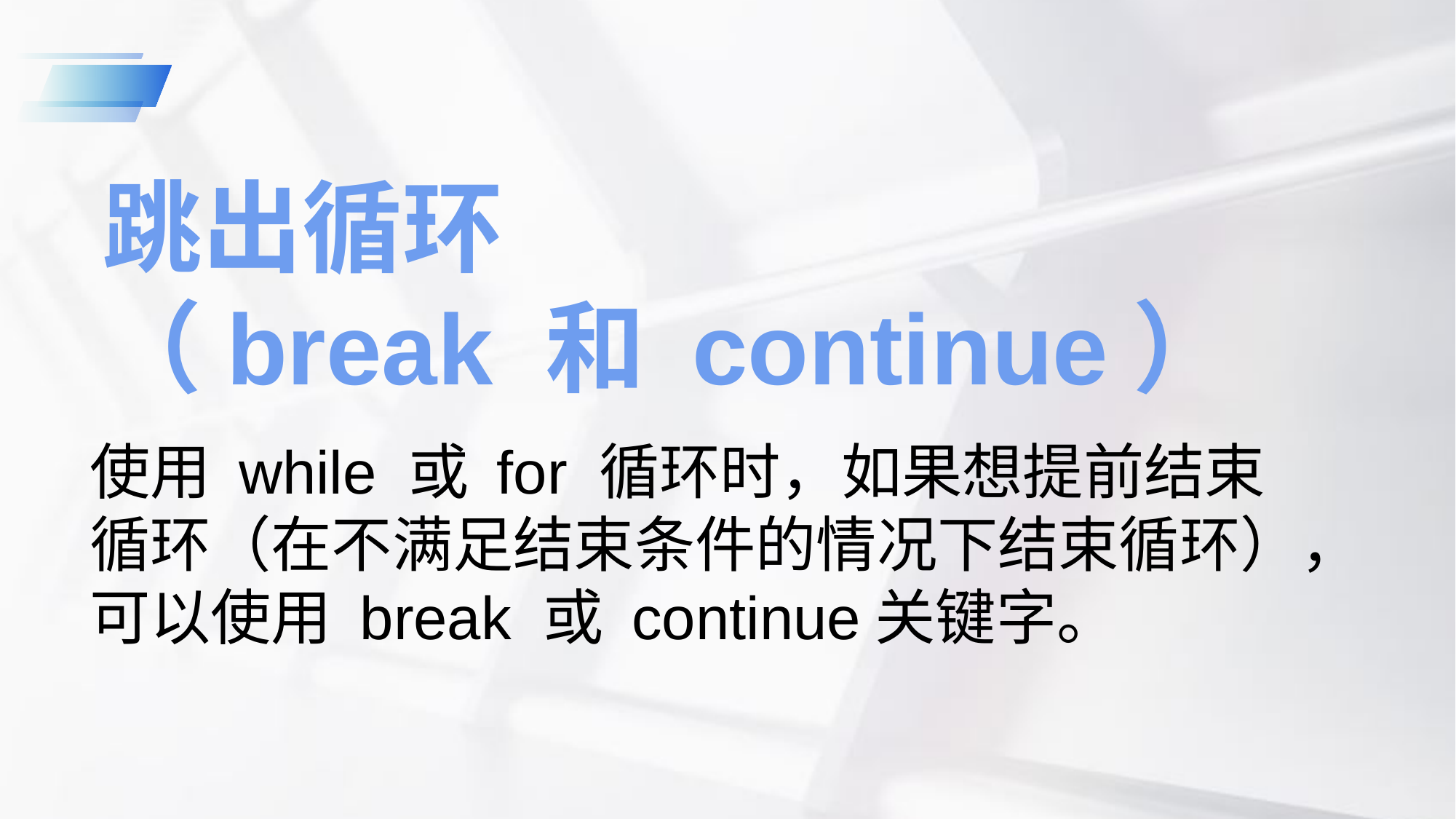

跳出循环
（break 和 continue）
使用 while 或 for 循环时，如果想提前结束循环（在不满足结束条件的情况下结束循环），可以使用 break 或 continue关键字。